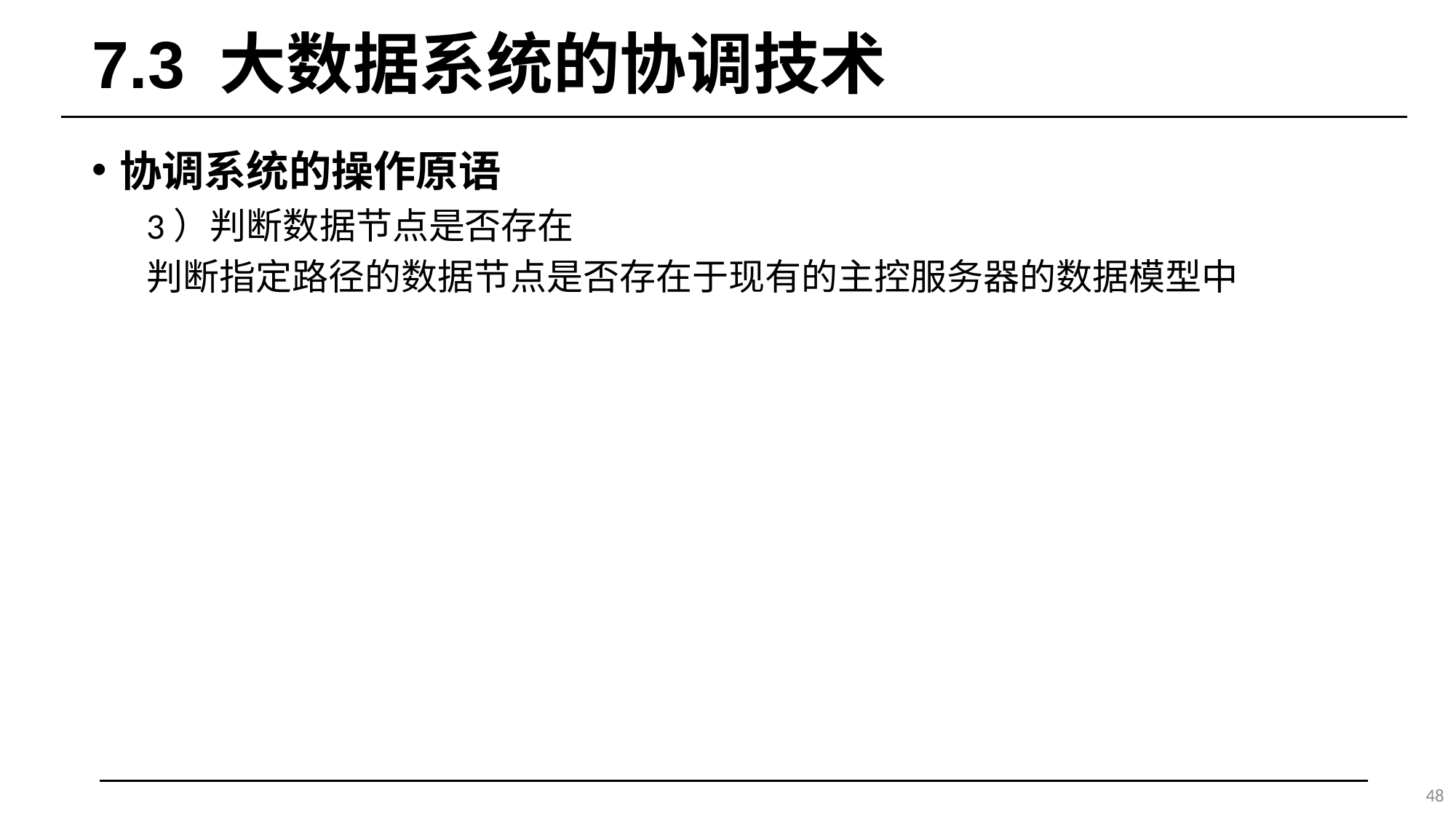

# 7.3 大数据系统的协调技术
协调系统的操作原语
3）判断数据节点是否存在
判断指定路径的数据节点是否存在于现有的主控服务器的数据模型中
48